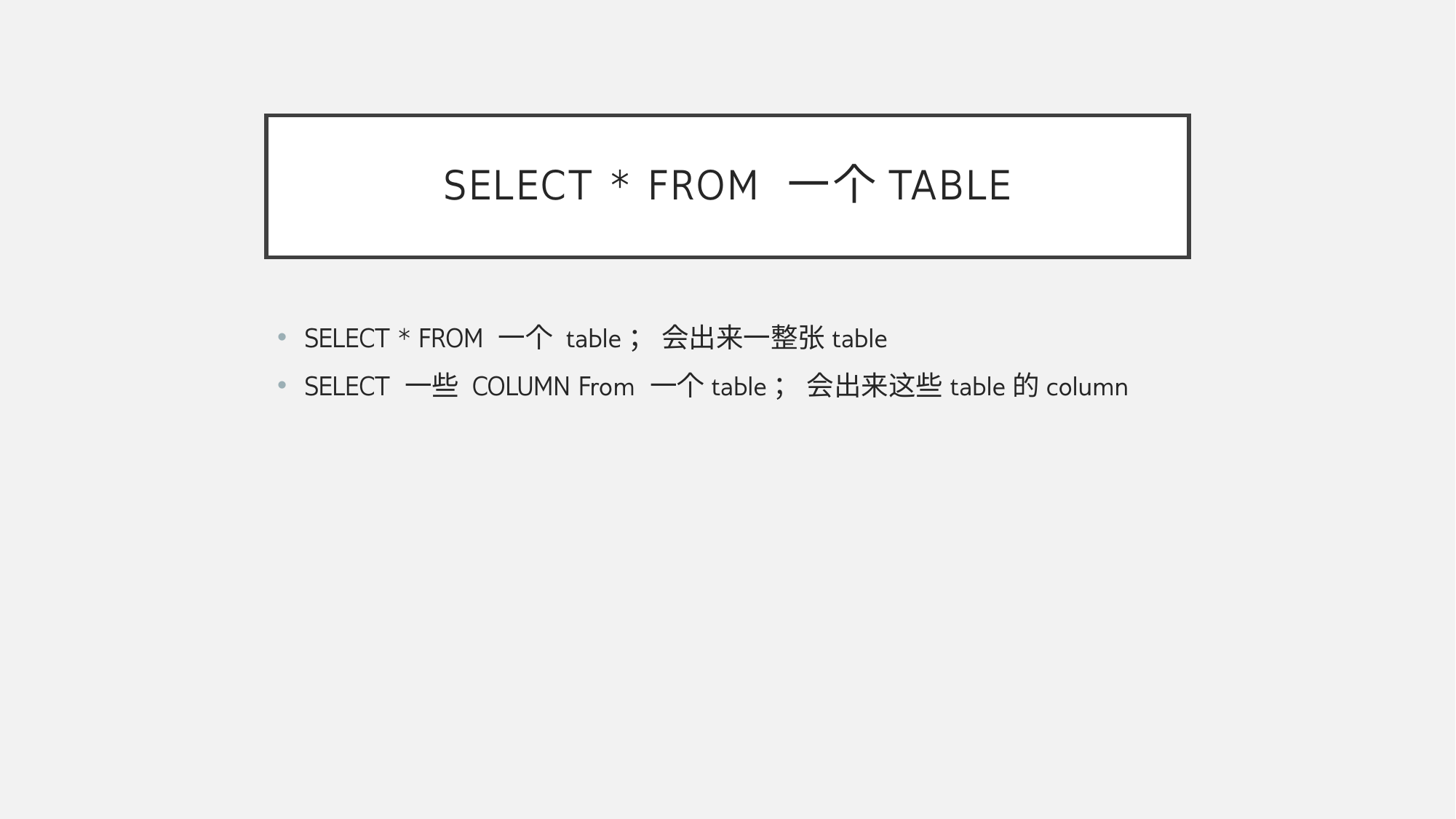

# SELECT * FROM 一个table
SELECT * FROM 一个 table； 会出来一整张table
SELECT 一些 COLUMN From 一个table； 会出来这些table的column